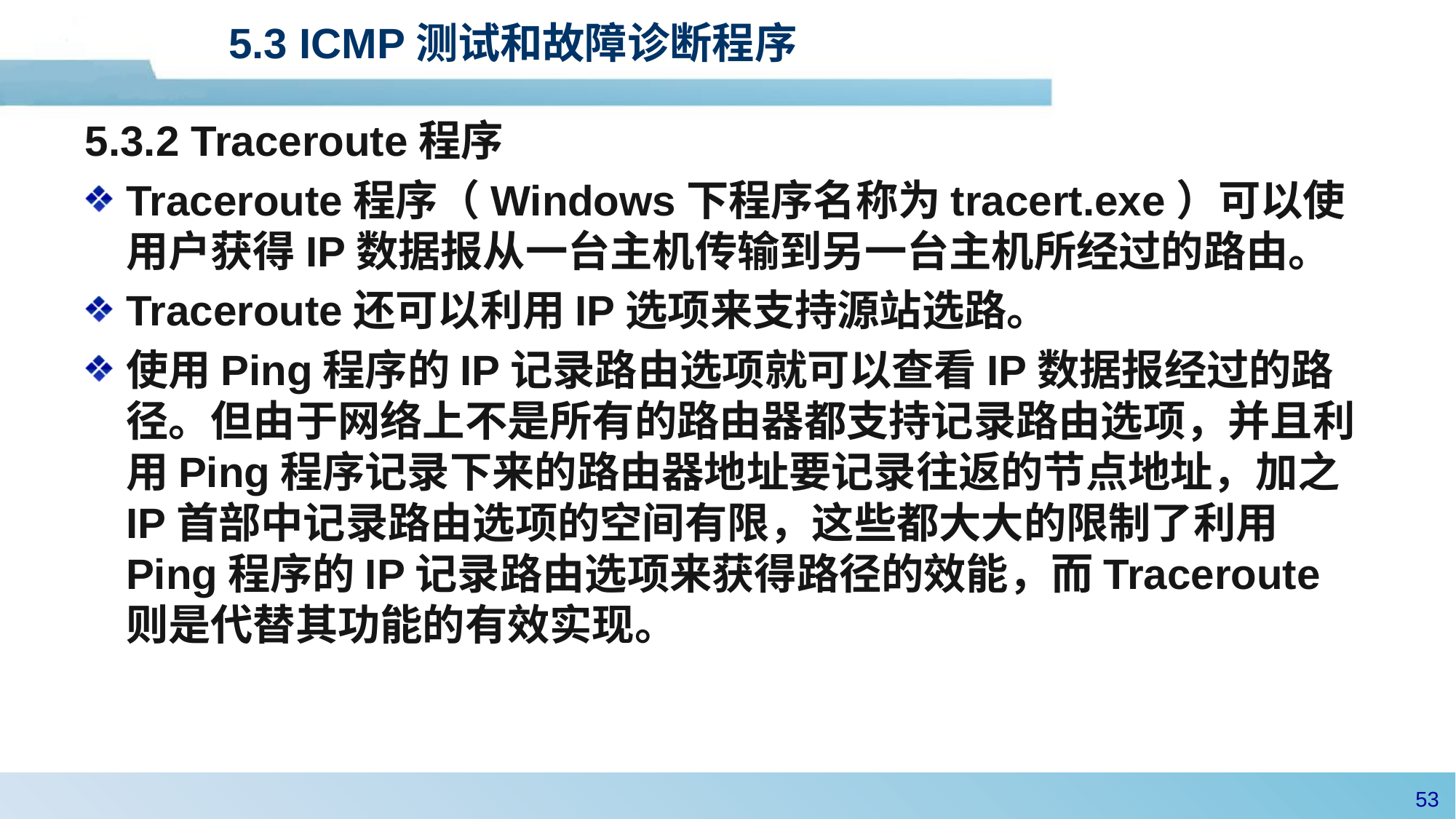

5.3 ICMP测试和故障诊断程序
5.3.2 Traceroute程序
Traceroute程序（Windows下程序名称为tracert.exe）可以使用户获得IP数据报从一台主机传输到另一台主机所经过的路由。
Traceroute还可以利用IP选项来支持源站选路。
使用Ping程序的IP记录路由选项就可以查看IP数据报经过的路径。但由于网络上不是所有的路由器都支持记录路由选项，并且利用Ping程序记录下来的路由器地址要记录往返的节点地址，加之IP首部中记录路由选项的空间有限，这些都大大的限制了利用Ping程序的IP记录路由选项来获得路径的效能，而Traceroute则是代替其功能的有效实现。
53